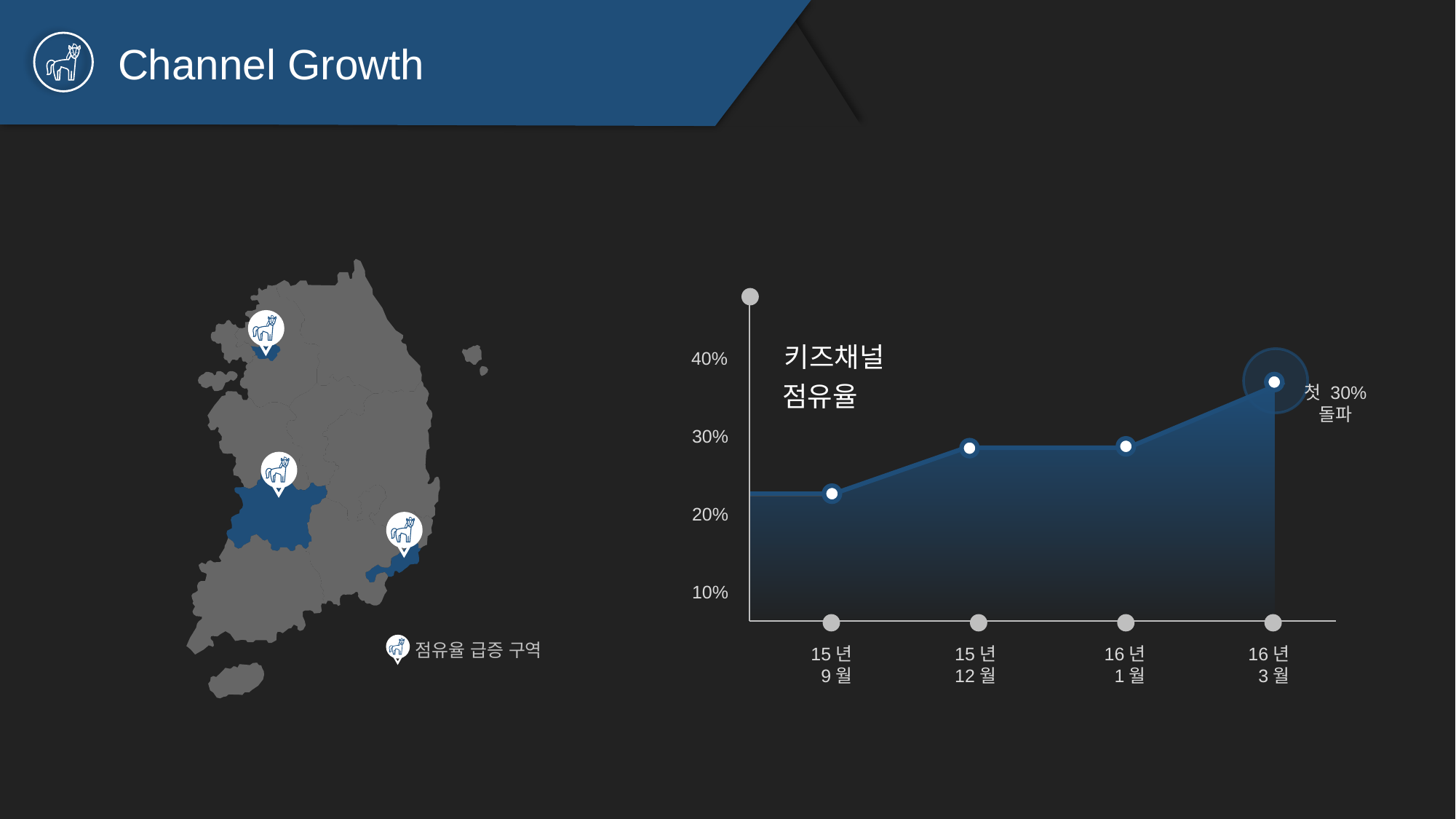

Channel Growth

키즈채널
40%

점유율
첫 30%
돌파

30%

20%
10%

15년
9월
15년
12월
16년
1월
16년
3월

점유율 급증 구역